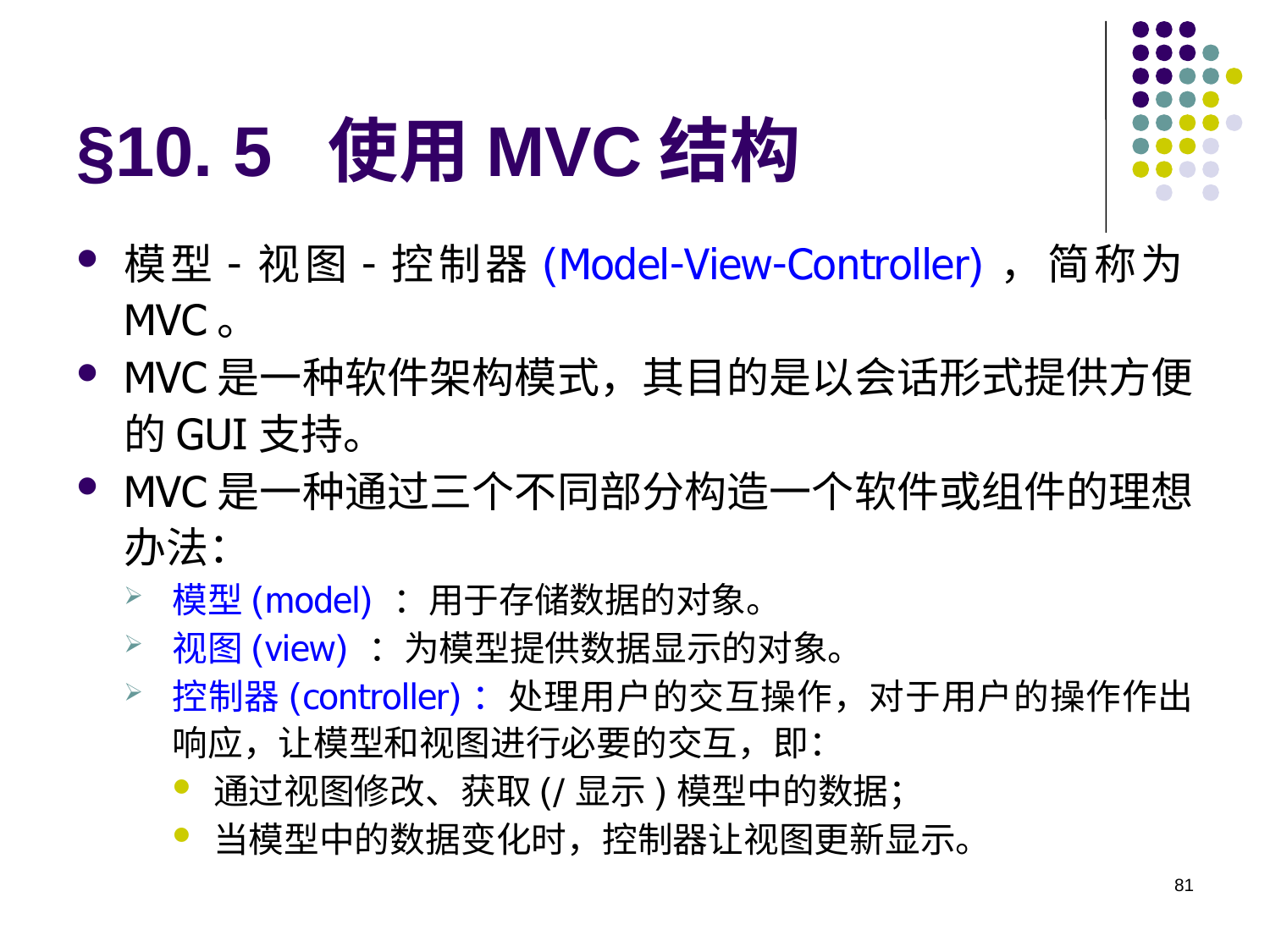

# §10. 5  使用MVC结构
模型-视图-控制器(Model-View-Controller)，简称为MVC。
MVC是一种软件架构模式，其目的是以会话形式提供方便的GUI支持。
MVC是一种通过三个不同部分构造一个软件或组件的理想办法：
模型(model) ：用于存储数据的对象。
视图(view) ：为模型提供数据显示的对象。
控制器(controller)：处理用户的交互操作，对于用户的操作作出响应，让模型和视图进行必要的交互，即：
通过视图修改、获取(/显示)模型中的数据；
当模型中的数据变化时，控制器让视图更新显示。

81